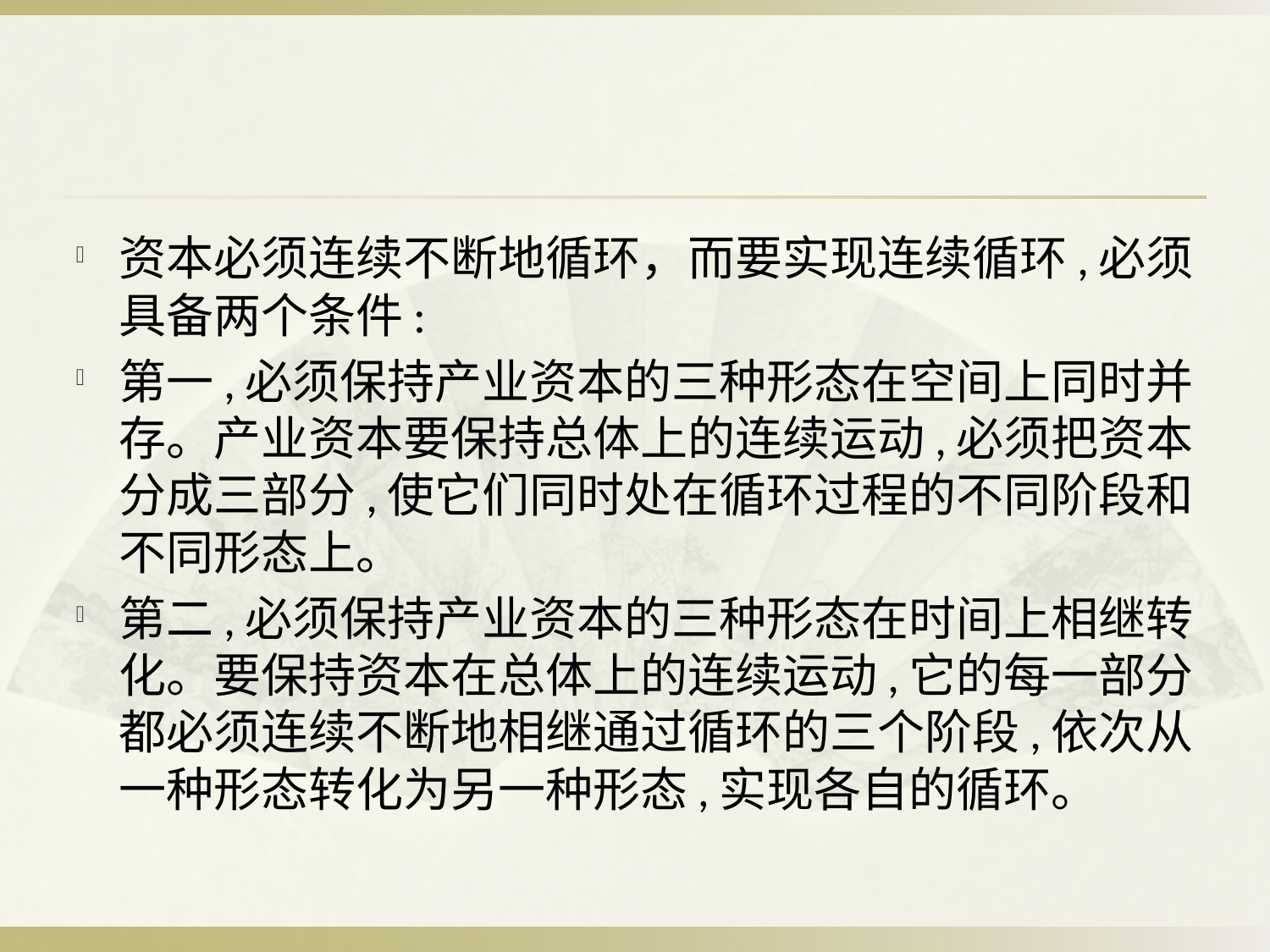

#
资本必须连续不断地循环，而要实现连续循环,必须具备两个条件:
第一,必须保持产业资本的三种形态在空间上同时并存。产业资本要保持总体上的连续运动,必须把资本分成三部分,使它们同时处在循环过程的不同阶段和不同形态上。
第二,必须保持产业资本的三种形态在时间上相继转化。要保持资本在总体上的连续运动,它的每一部分都必须连续不断地相继通过循环的三个阶段,依次从一种形态转化为另一种形态,实现各自的循环。